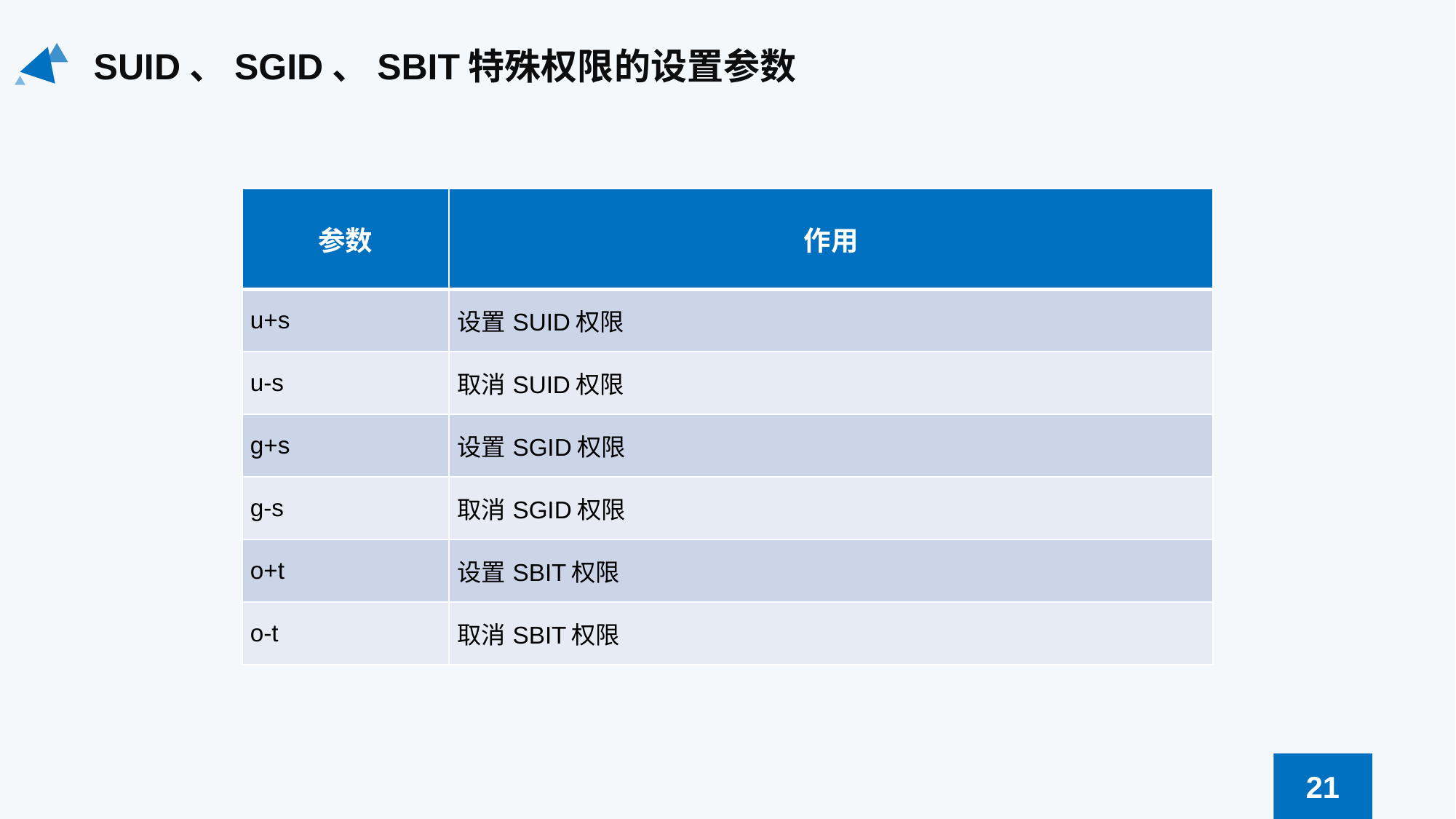

SUID、SGID、SBIT特殊权限的设置参数

| 参数 | 作用 |
| --- | --- |
| u+s | 设置SUID权限 |
| u-s | 取消SUID权限 |
| g+s | 设置SGID权限 |
| g-s | 取消SGID权限 |
| o+t | 设置SBIT权限 |
| o-t | 取消SBIT权限 |

21